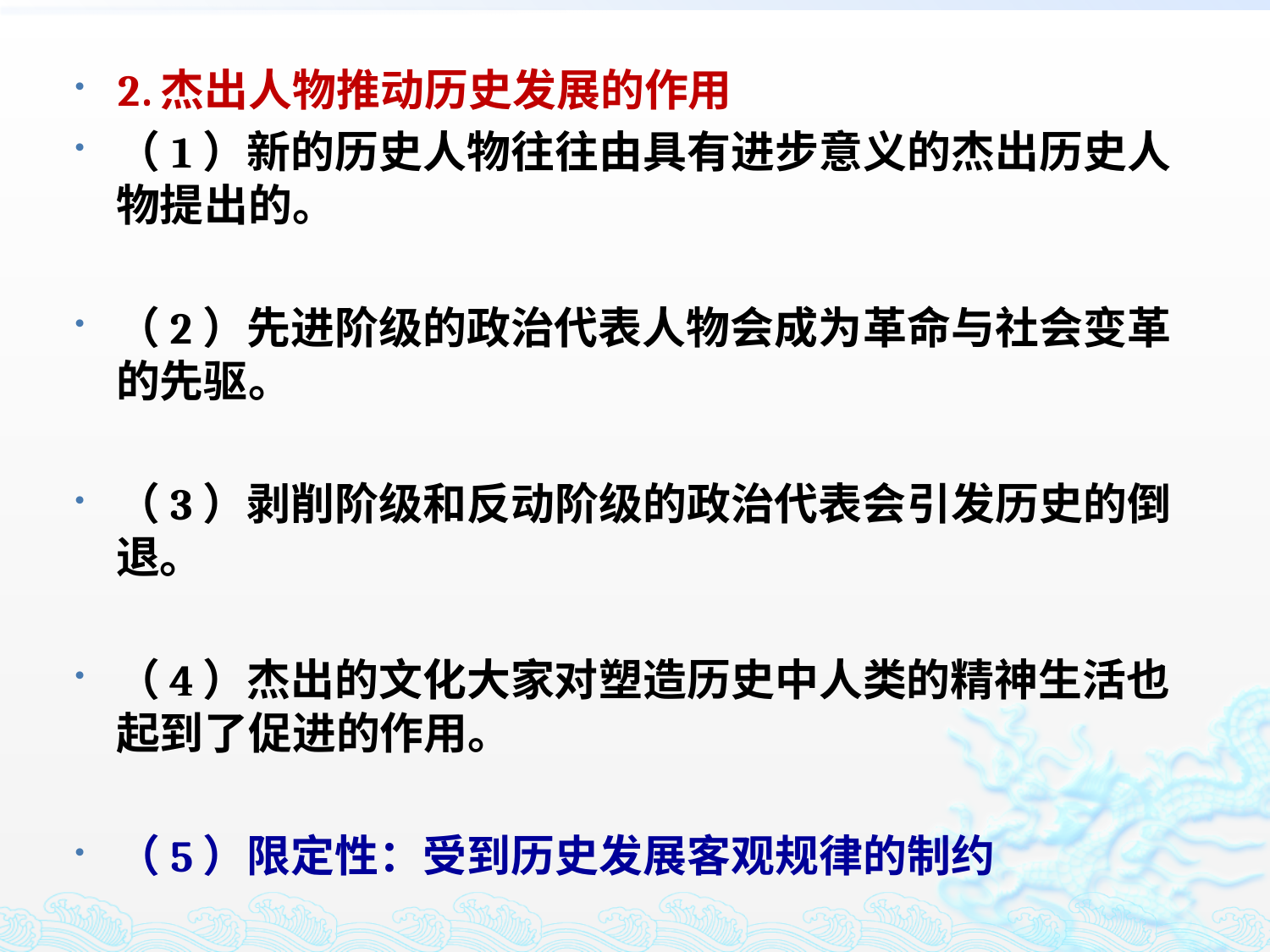

2.杰出人物推动历史发展的作用
（1）新的历史人物往往由具有进步意义的杰出历史人物提出的。

（2）先进阶级的政治代表人物会成为革命与社会变革的先驱。

（3）剥削阶级和反动阶级的政治代表会引发历史的倒退。

（4）杰出的文化大家对塑造历史中人类的精神生活也起到了促进的作用。

（5）限定性：受到历史发展客观规律的制约